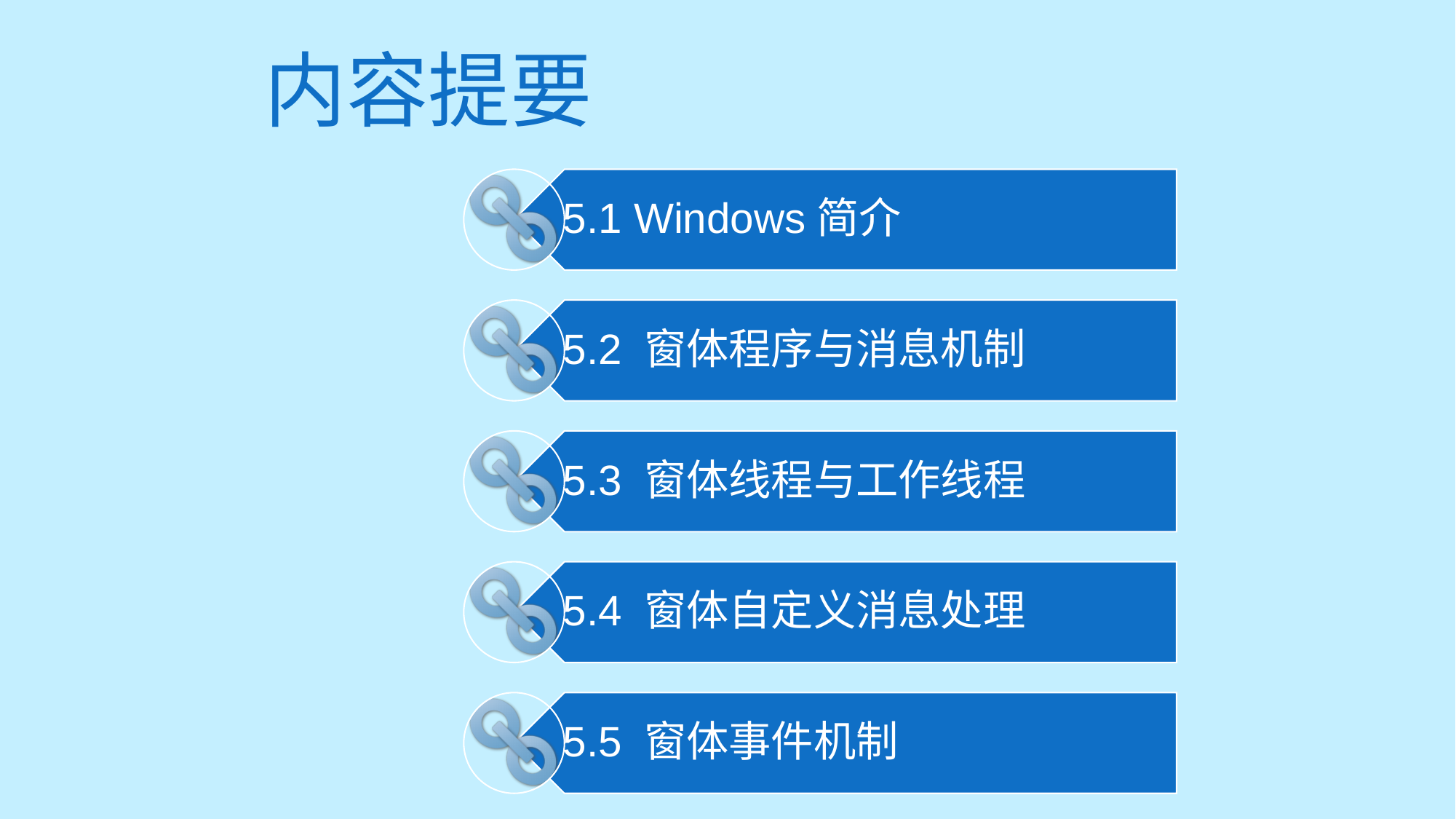

# 内容提要
5.1 Windows简介
5.2 窗体程序与消息机制
5.3 窗体线程与工作线程
5.4 窗体自定义消息处理
5.5 窗体事件机制